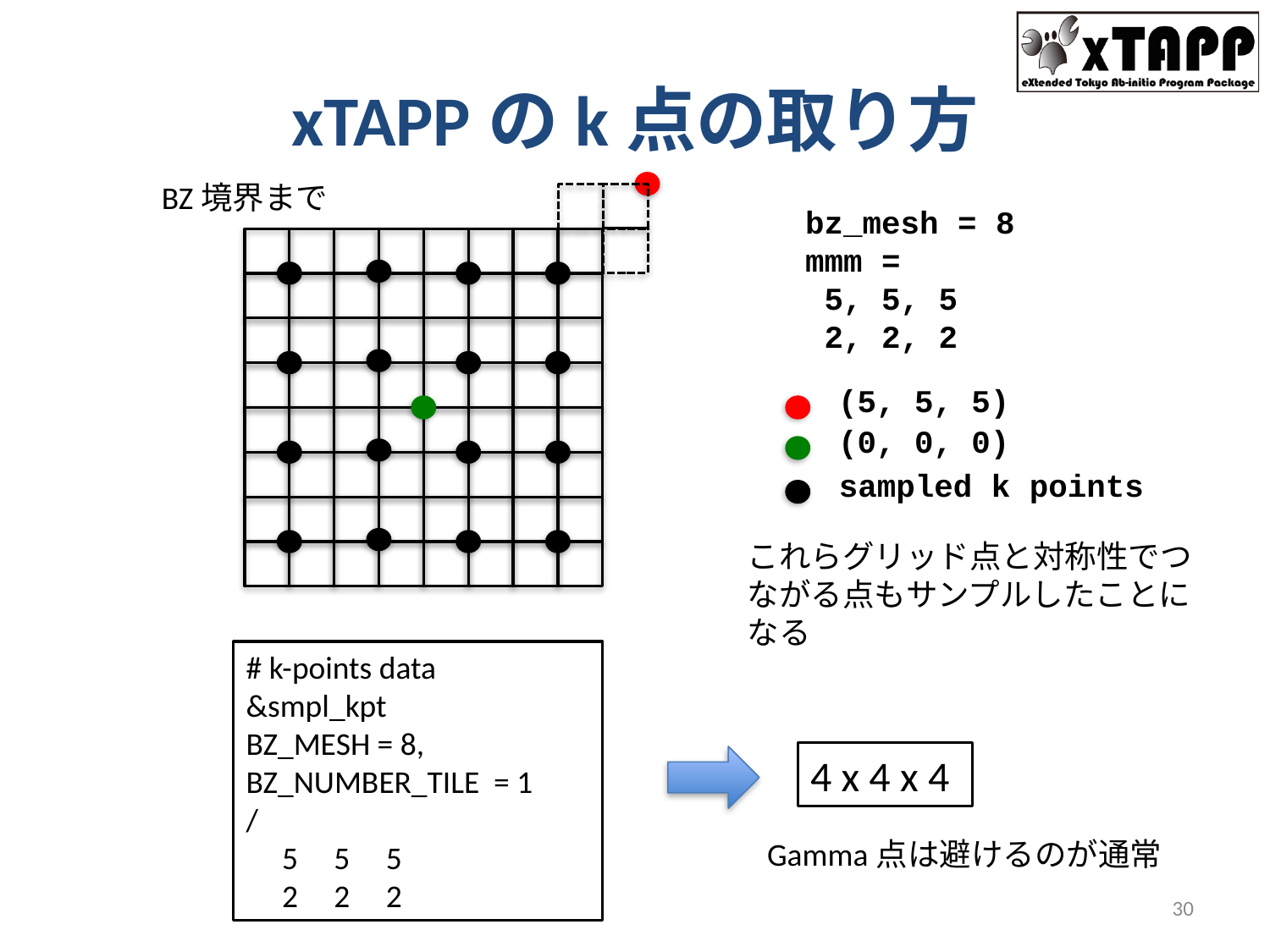

# xTAPPのk点の取り方
BZ境界まで

bz_mesh = 8
mmm =
 5, 5, 5
 2, 2, 2

(5, 5, 5)

(0, 0, 0)

sampled k points

これらグリッド点と対称性でつながる点もサンプルしたことになる

# k-points data
&smpl_kpt
BZ_MESH = 8,
BZ_NUMBER_TILE  = 1
/
     5     5     5
     2     2     2
4 x 4 x 4

Gamma点は避けるのが通常
30